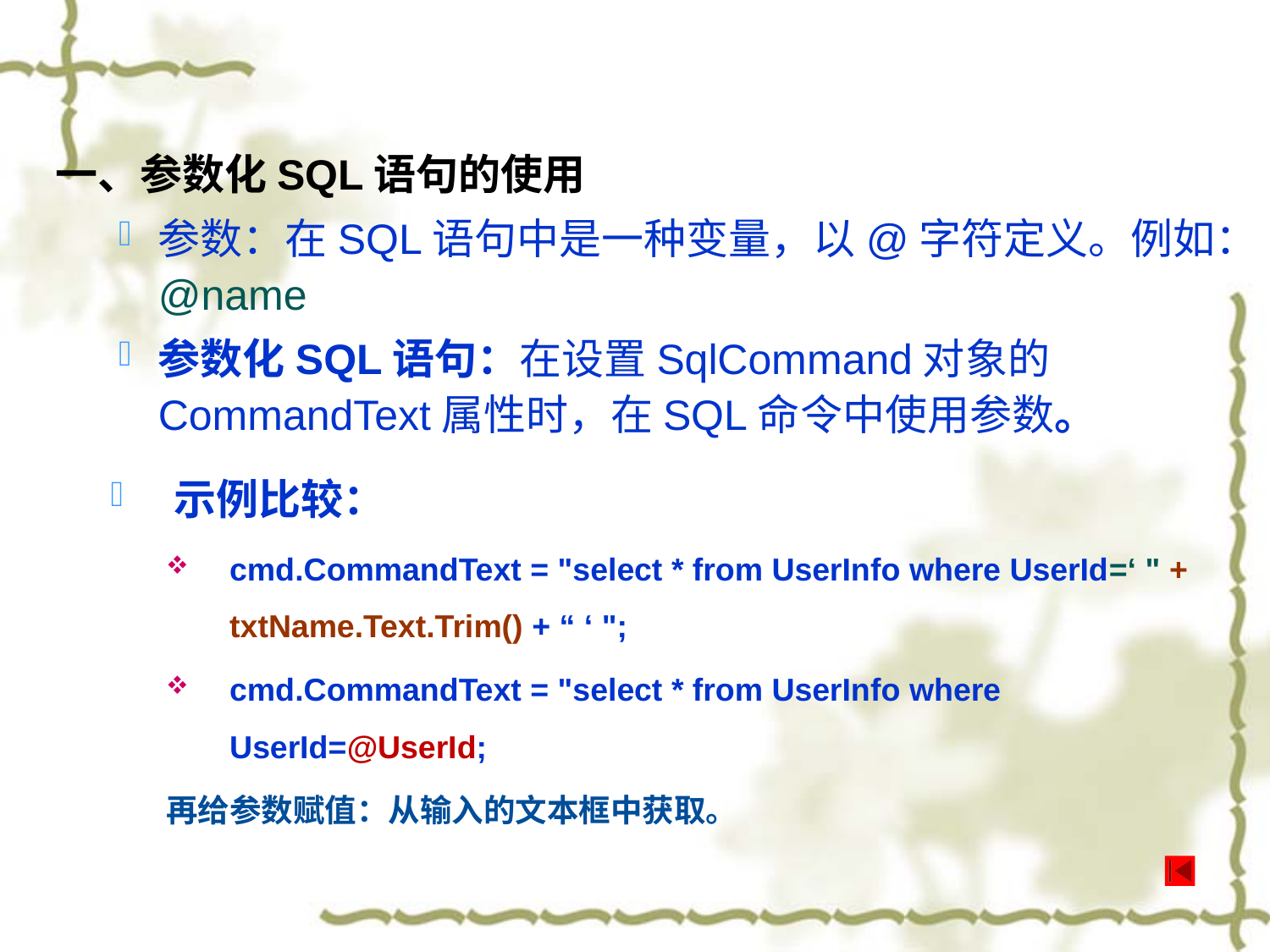

一、参数化SQL语句的使用
参数：在SQL语句中是一种变量，以@字符定义。例如：@name
参数化SQL语句：在设置SqlCommand对象的CommandText属性时，在SQL命令中使用参数。
示例比较：
cmd.CommandText = "select * from UserInfo where UserId=‘ " + txtName.Text.Trim() + “ ‘ ";
cmd.CommandText = "select * from UserInfo where UserId=@UserId;
再给参数赋值：从输入的文本框中获取。